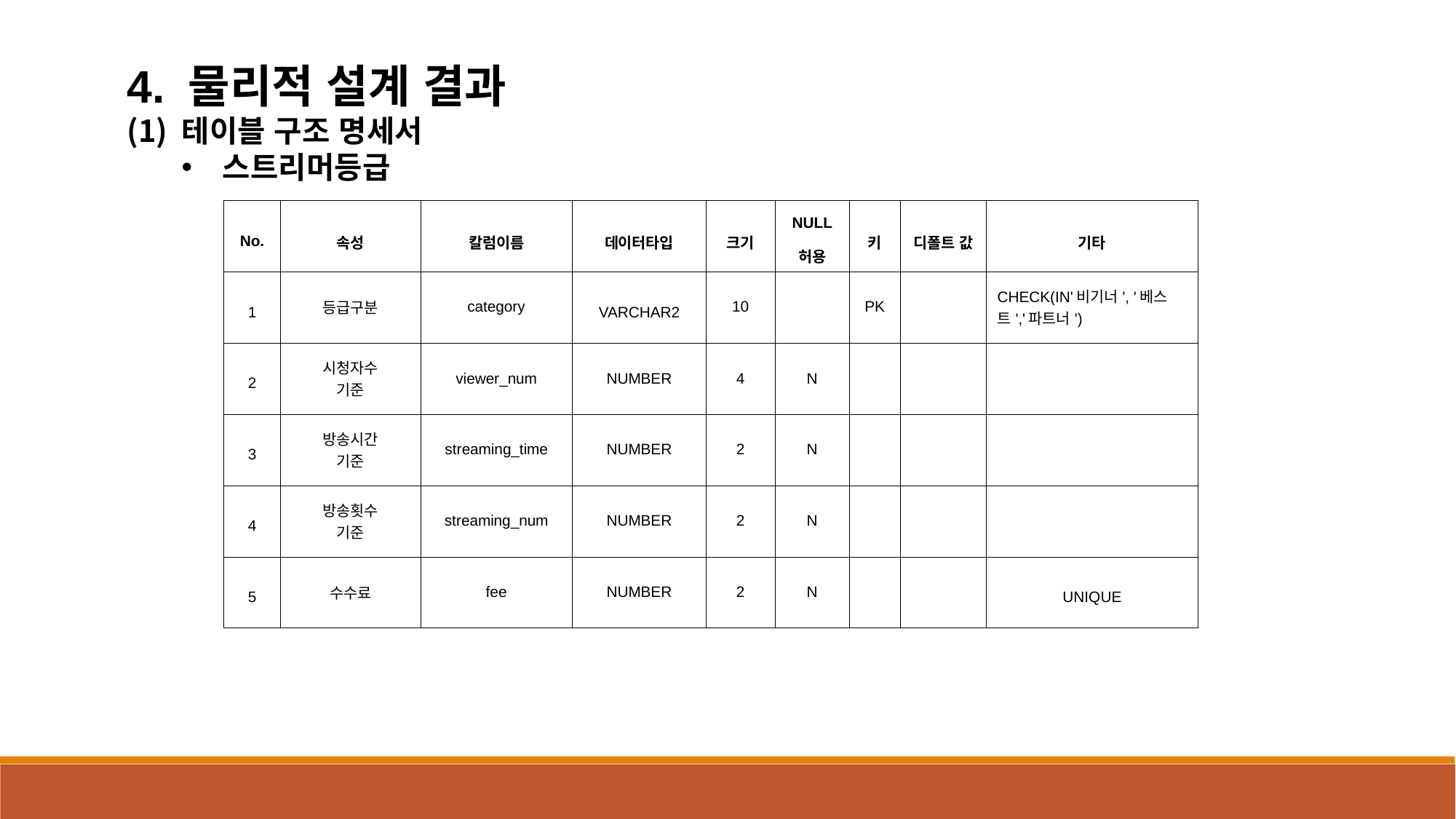

4. 물리적 설계 결과
테이블 구조 명세서
스트리머등급
| No. | 속성 | 칼럼이름 | 데이터타입 | 크기 | NULL 허용 | 키 | 디폴트 값 | 기타 |
| --- | --- | --- | --- | --- | --- | --- | --- | --- |
| 1 | 등급구분 | category | VARCHAR2 | 10 |  | PK |  | CHECK(IN'비기너', '베스트','파트너') |
| 2 | 시청자수 기준 | viewer\_num | NUMBER | 4 | N |  |  |  |
| 3 | 방송시간 기준 | streaming\_time | NUMBER | 2 | N |  |  |  |
| 4 | 방송횟수 기준 | streaming\_num | NUMBER | 2 | N |  |  |  |
| 5 | 수수료 | fee | NUMBER | 2 | N |  |  | UNIQUE |